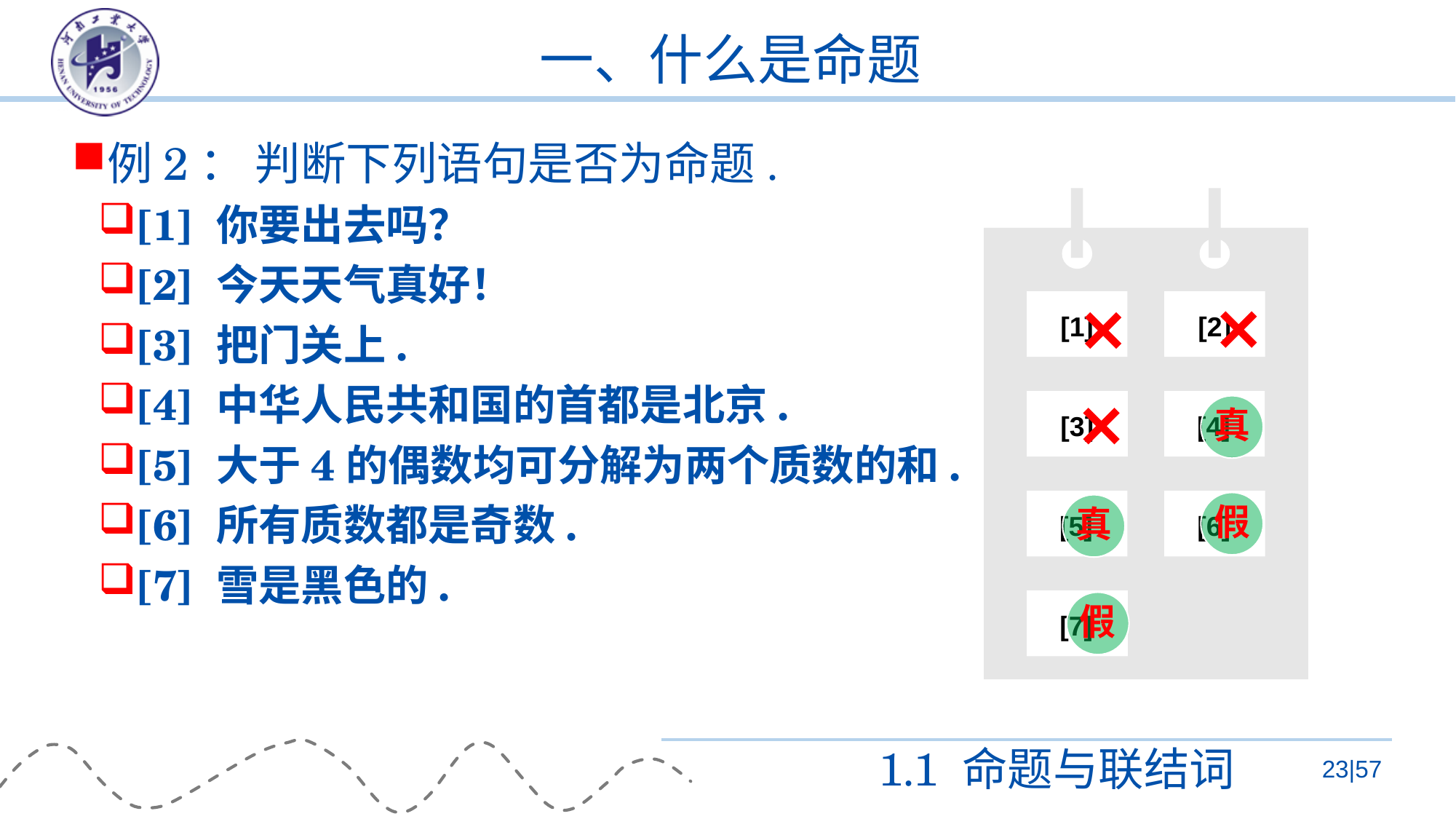

# 一、什么是命题
例2： 判断下列语句是否为命题.
[1] 你要出去吗？
[2] 今天天气真好！
[3] 把门关上.
[4] 中华人民共和国的首都是北京.
[5] 大于4的偶数均可分解为两个质数的和.
[6] 所有质数都是奇数.
[7] 雪是黑色的.

[1]

[2]

[3]

[4]

[5]

[6]

[7]

真

假
真
假
1.1 命题与联结词
23|57